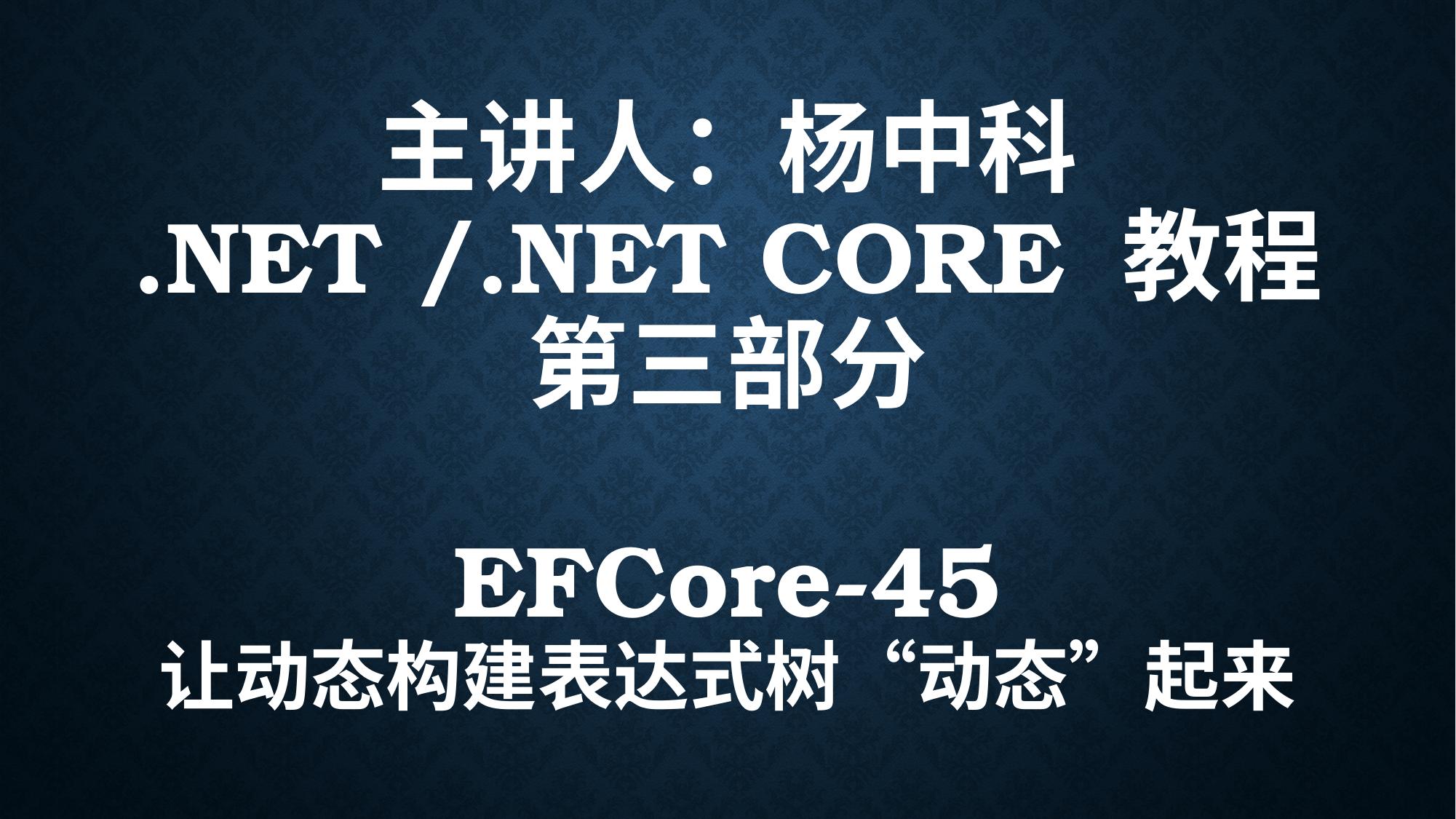

# 主讲人：杨中科 .NET /.NET Core 教程 第三部分 EFCore-45 让动态构建表达式树“动态”起来